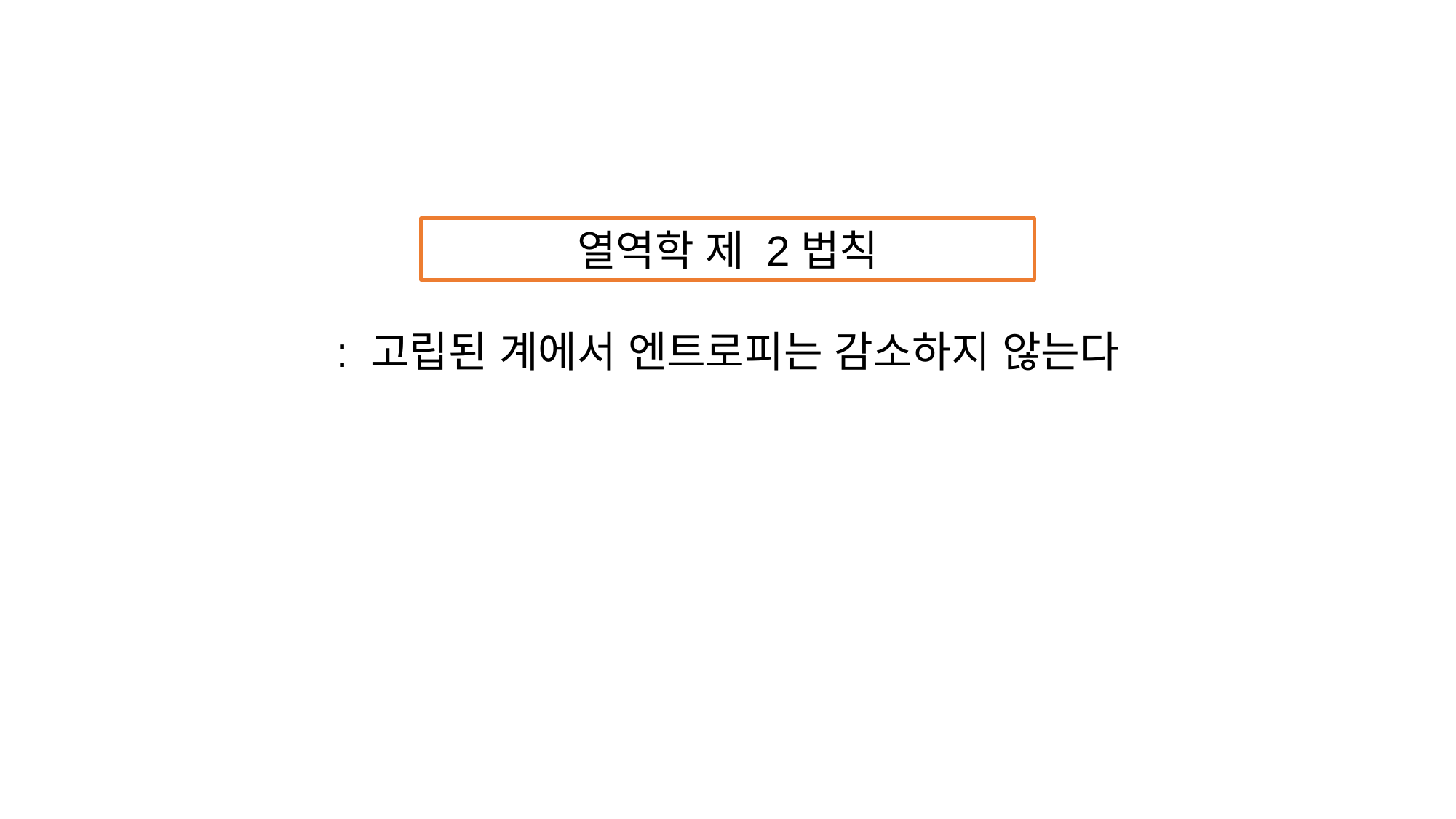

열역학 제 2법칙
: 고립된 계에서 엔트로피는 감소하지 않는다